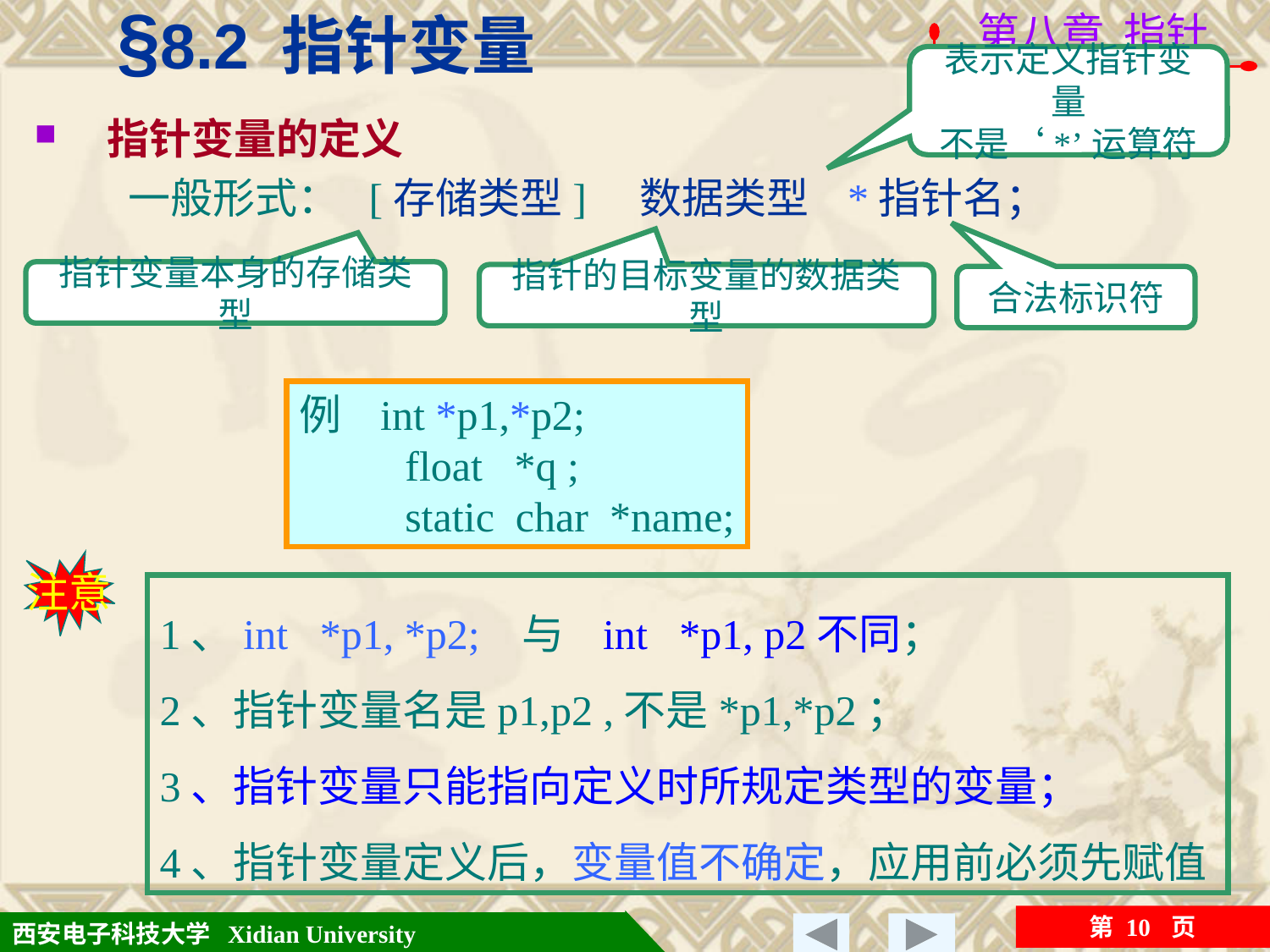

第八章  指针

§8.2 指针变量
表示定义指针变量
不是‘*’运算符
　指针变量的定义
一般形式：  [存储类型]    数据类型   *指针名；
指针变量本身的存储类型
指针的目标变量的数据类型
合法标识符
例   int *p1,*p2;
          float   *q ;
          static  char  *name;
注意
1、int   *p1, *p2;   与   int   *p1, p2不同；
2、指针变量名是p1,p2 ,不是*p1,*p2；
3、指针变量只能指向定义时所规定类型的变量；
4、指针变量定义后，变量值不确定，应用前必须先赋值